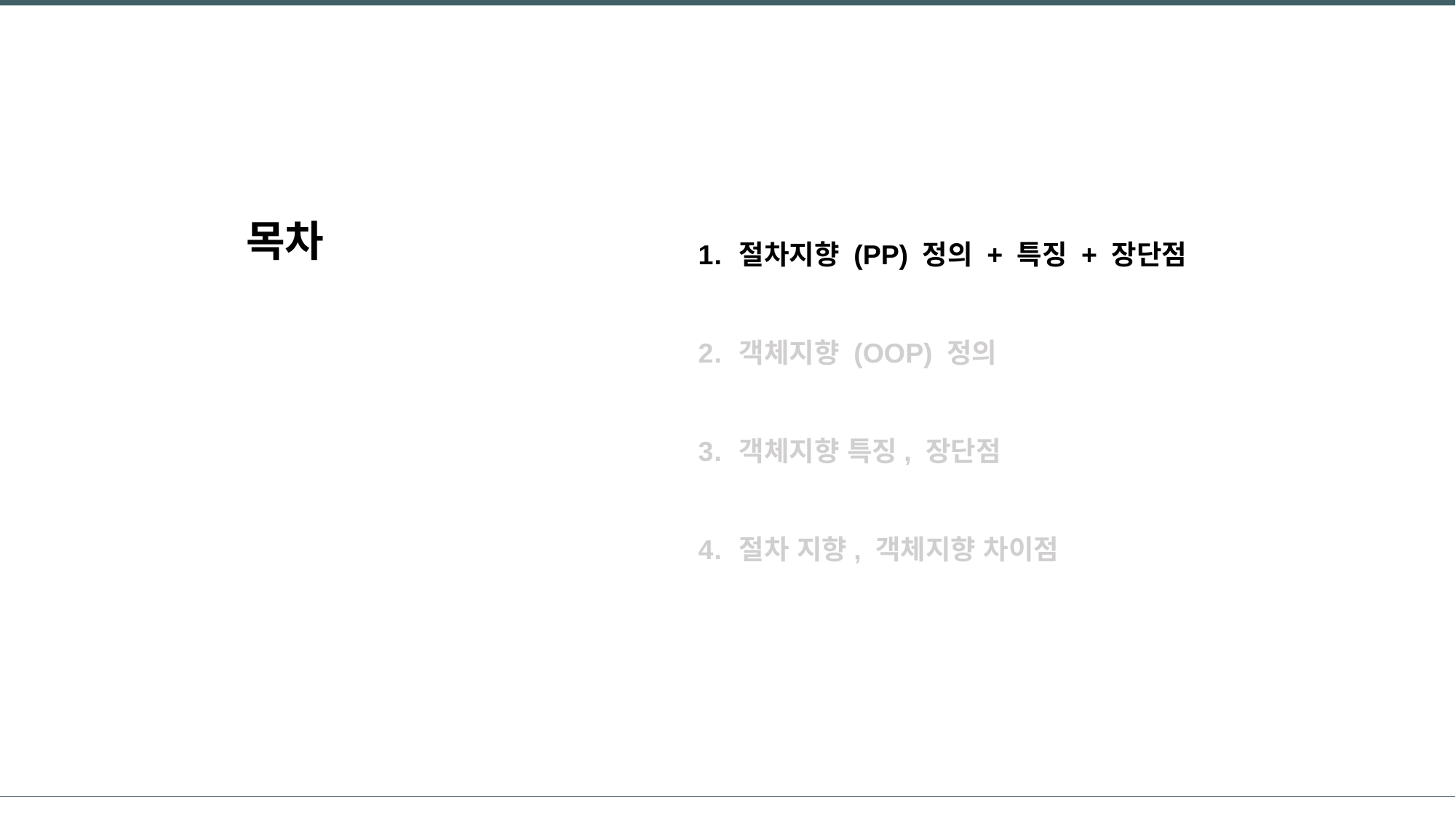

절차지향 (PP) 정의 + 특징 + 장단점
객체지향 (OOP) 정의
객체지향 특징, 장단점
절차 지향, 객체지향 차이점
목차